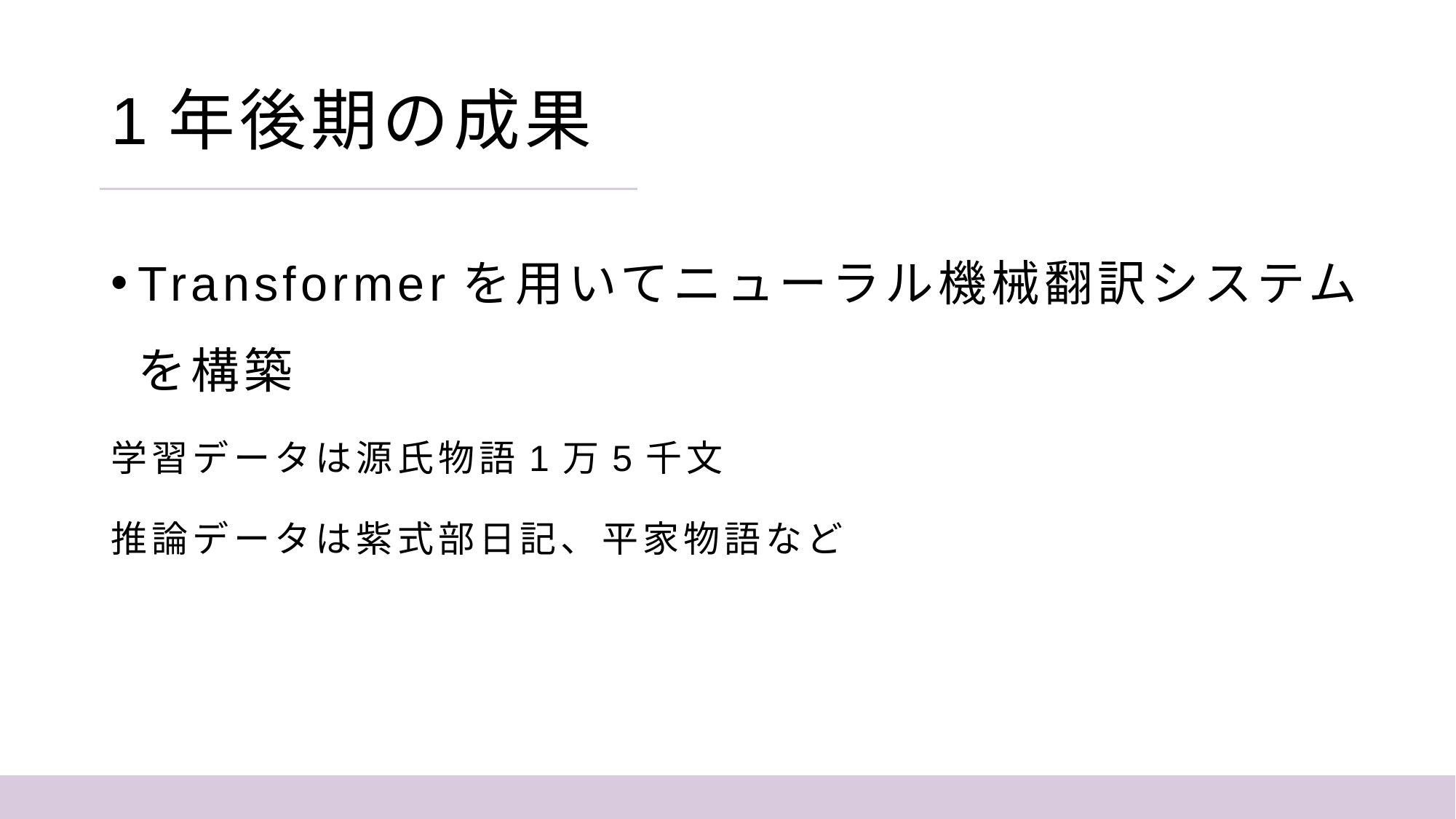

# 1年後期の成果
Transformerを用いてニューラル機械翻訳システムを構築
学習データは源氏物語1万5千文
推論データは紫式部日記、平家物語など